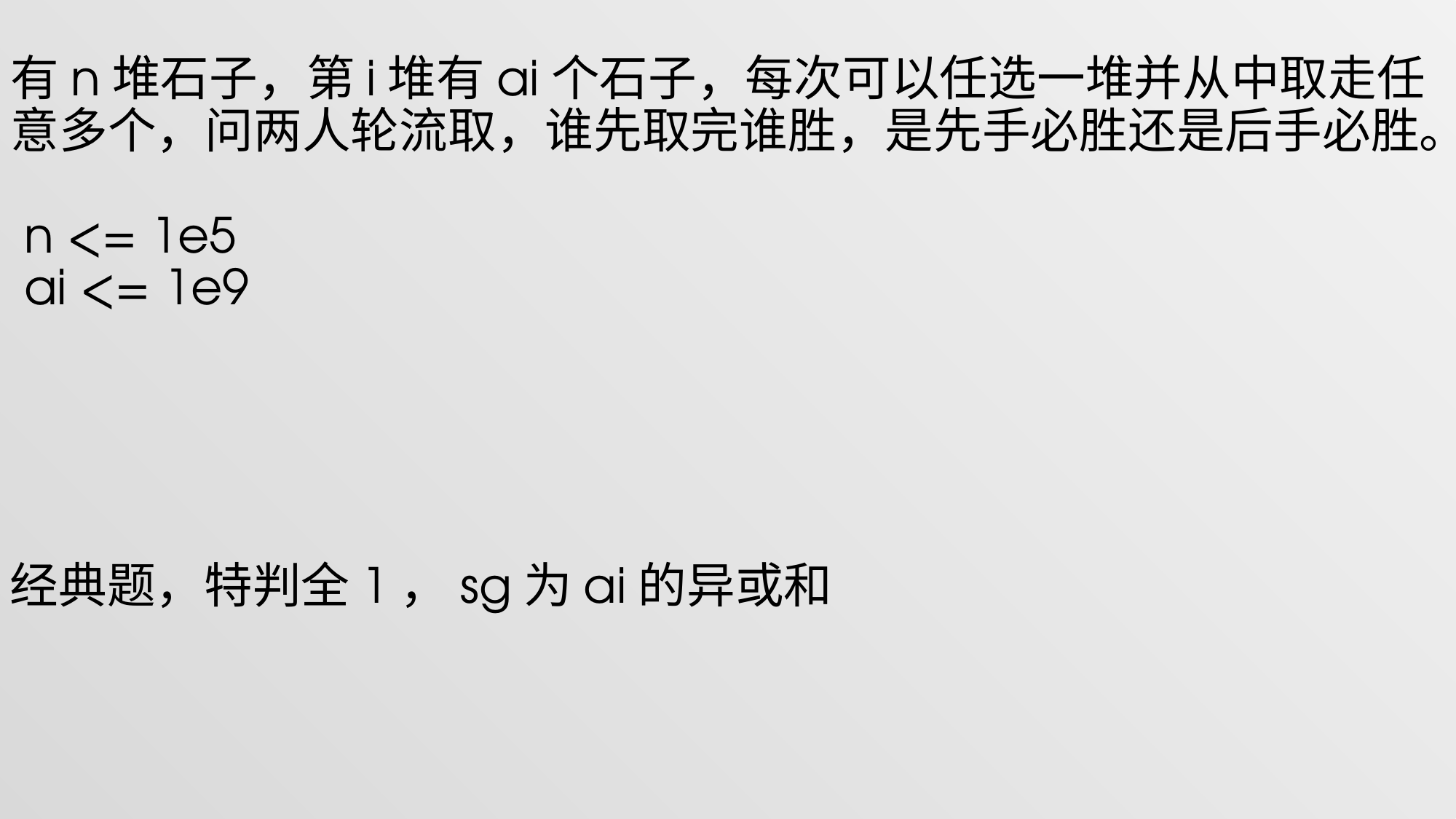

有n堆石子，第i堆有ai个石子，每次可以任选一堆并从中取走任意多个，问两人轮流取，谁先取完谁胜，是先手必胜还是后手必胜。

 n <= 1e5
 ai <= 1e9
经典题，特判全1，sg为ai的异或和